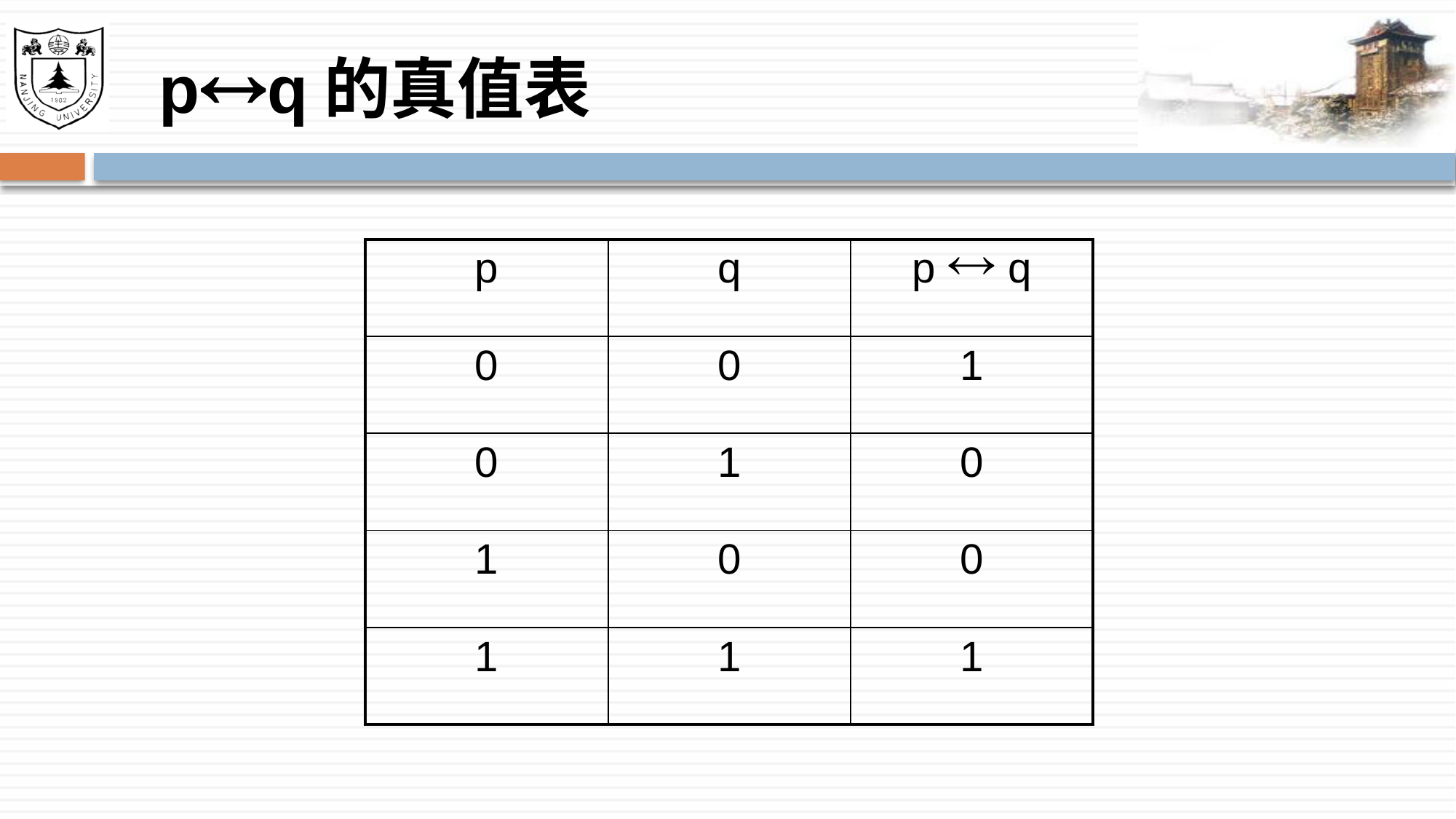

# p↔q的真值表

| p | q | p ↔ q |
| --- | --- | --- |
| 0 | 0 | 1 |
| 0 | 1 | 0 |
| 1 | 0 | 0 |
| 1 | 1 | 1 |